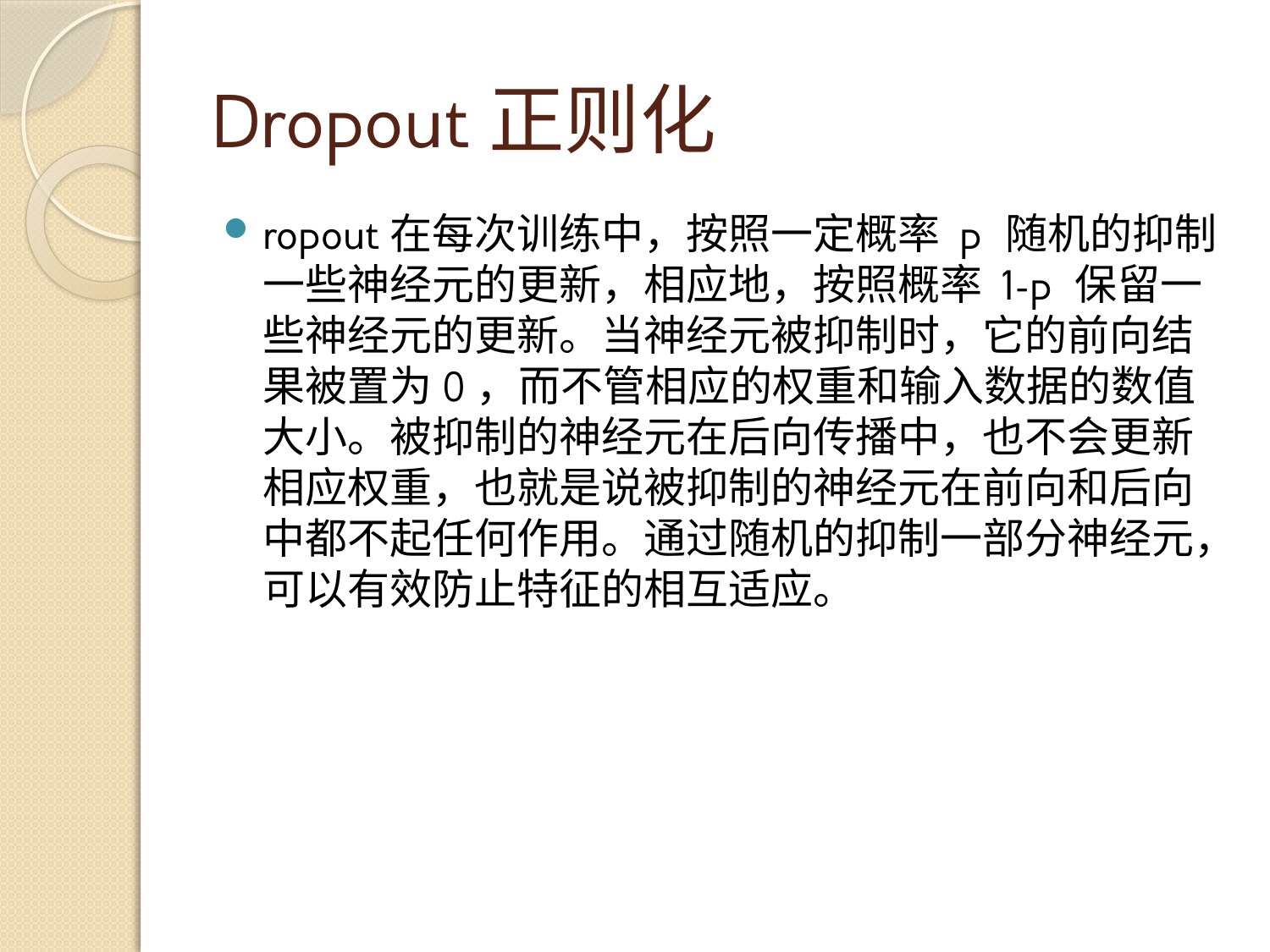

# Dropout正则化
ropout在每次训练中，按照一定概率 p 随机的抑制一些神经元的更新，相应地，按照概率 1−p 保留一些神经元的更新。当神经元被抑制时，它的前向结果被置为0，而不管相应的权重和输入数据的数值大小。被抑制的神经元在后向传播中，也不会更新相应权重，也就是说被抑制的神经元在前向和后向中都不起任何作用。通过随机的抑制一部分神经元，可以有效防止特征的相互适应。